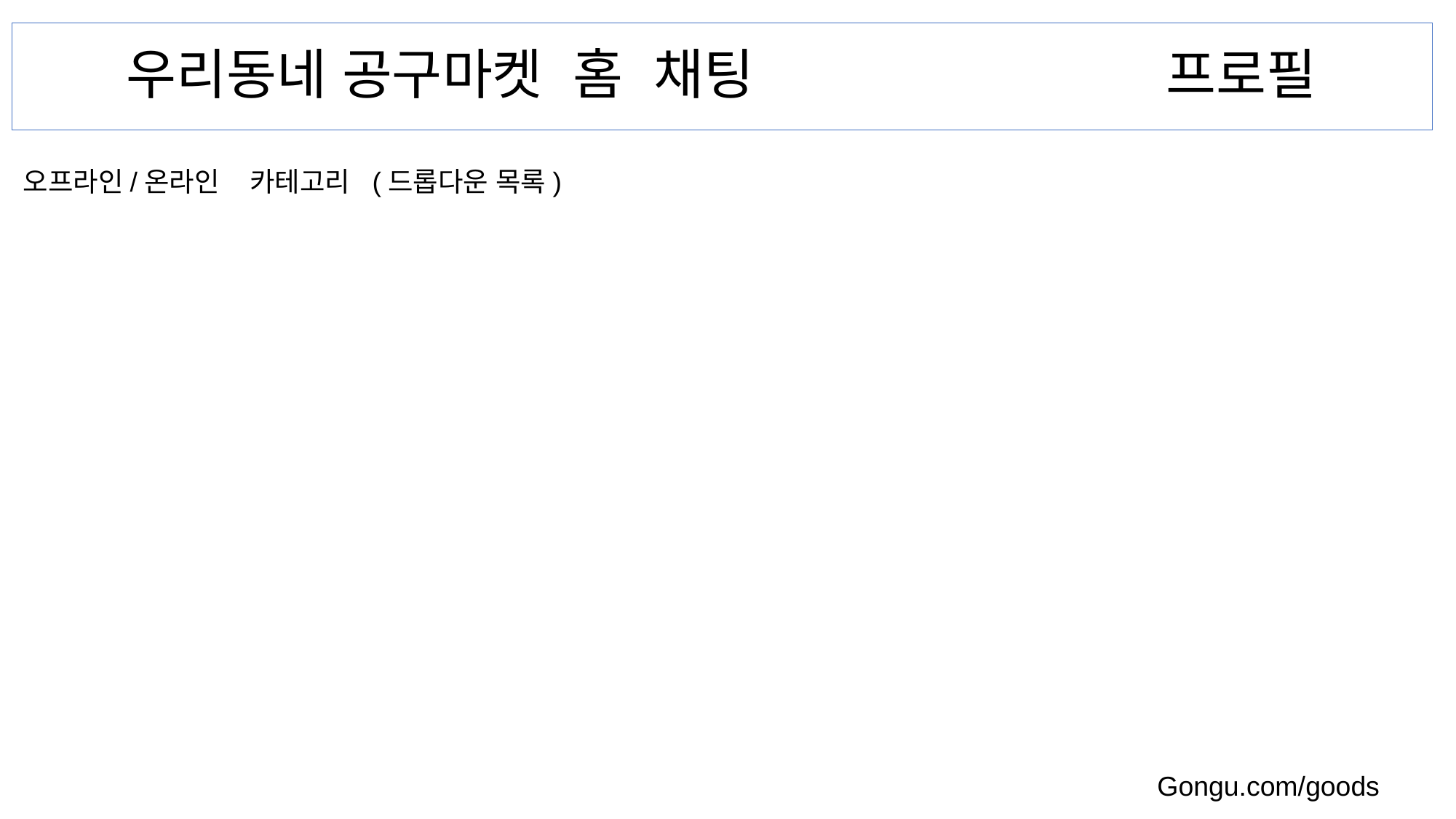

# 우리동네 공구마켓  홈  채팅                           프로필
오프라인/온라인    카테고리  (드롭다운 목록)
Gongu.com/goods